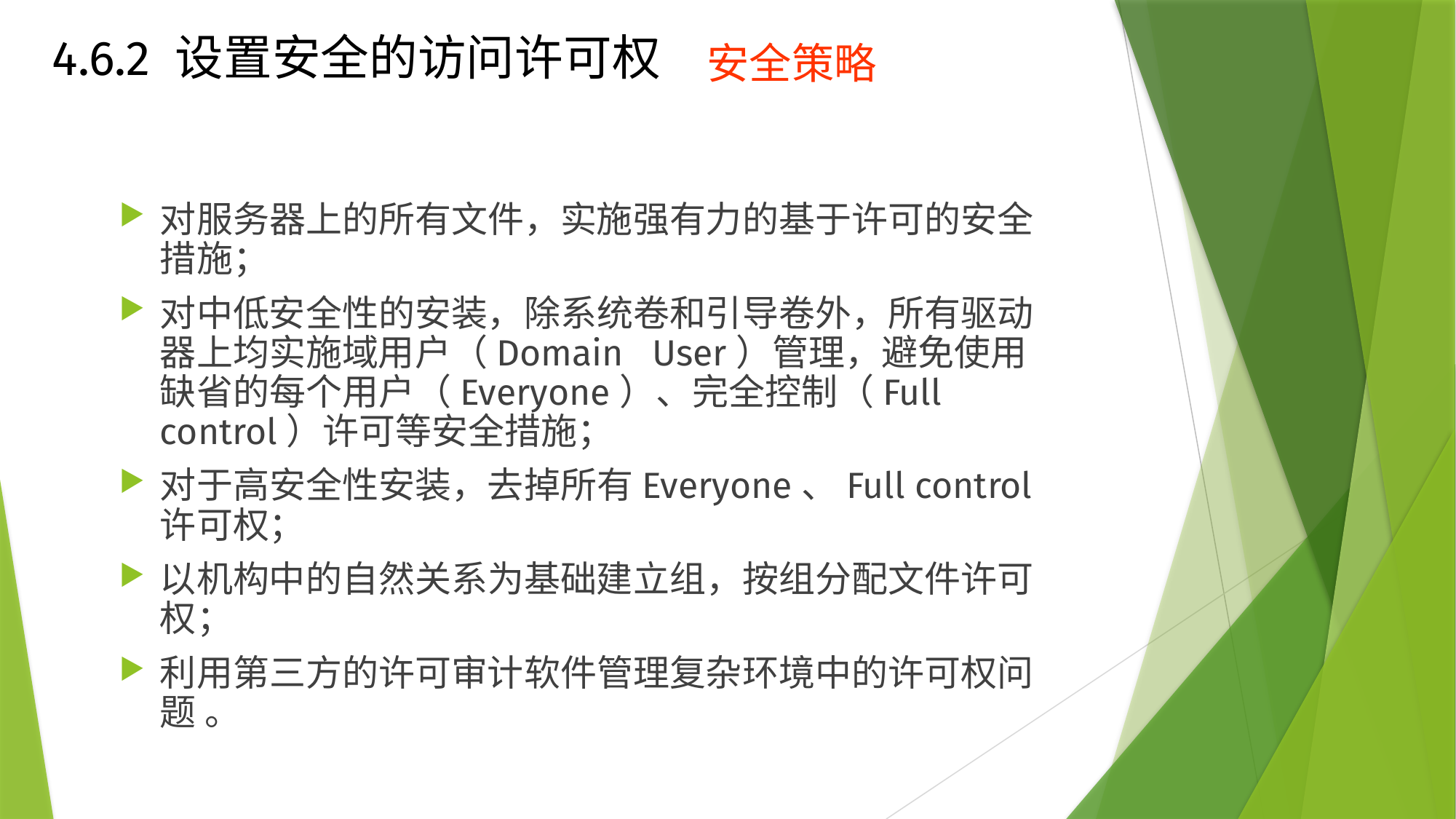

# 4.6.2 设置安全的访问许可权
安全策略
对服务器上的所有文件，实施强有力的基于许可的安全措施；
对中低安全性的安装，除系统卷和引导卷外，所有驱动器上均实施域用户（Domain   User）管理，避免使用缺省的每个用户（Everyone）、完全控制（Full control）许可等安全措施；
对于高安全性安装，去掉所有Everyone、Full control许可权；
以机构中的自然关系为基础建立组，按组分配文件许可权；
利用第三方的许可审计软件管理复杂环境中的许可权问题 。